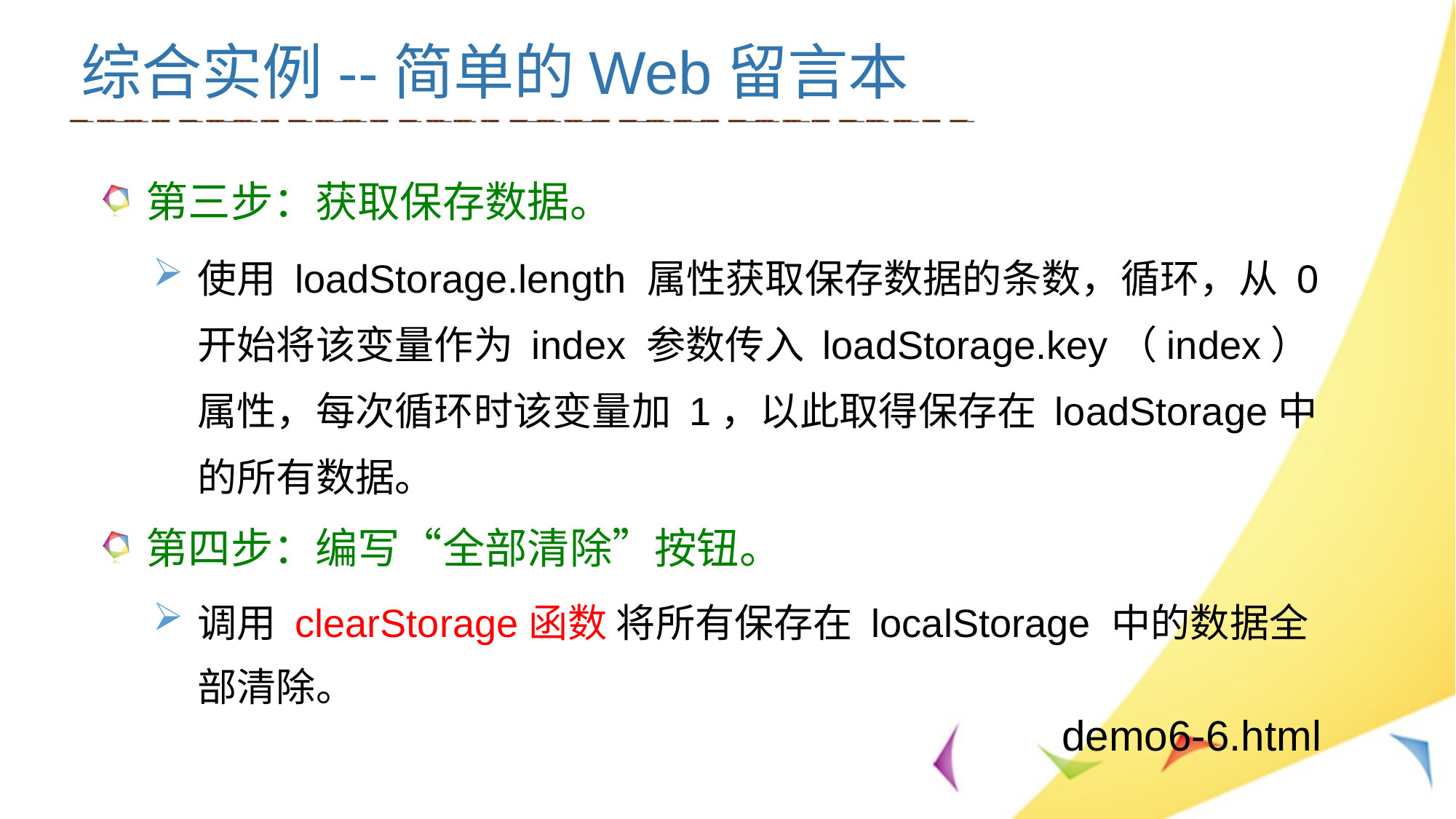

综合实例--简单的Web留言本

第三步：获取保存数据。
使用 loadStorage.length 属性获取保存数据的条数，循环，从 0 开始将该变量作为 index 参数传入 loadStorage.key（index）属性，每次循环时该变量加 1，以此取得保存在 loadStorage中的所有数据。
第四步：编写“全部清除”按钮。
调用 clearStorage函数 将所有保存在 localStorage 中的数据全部清除。

demo6-6.html